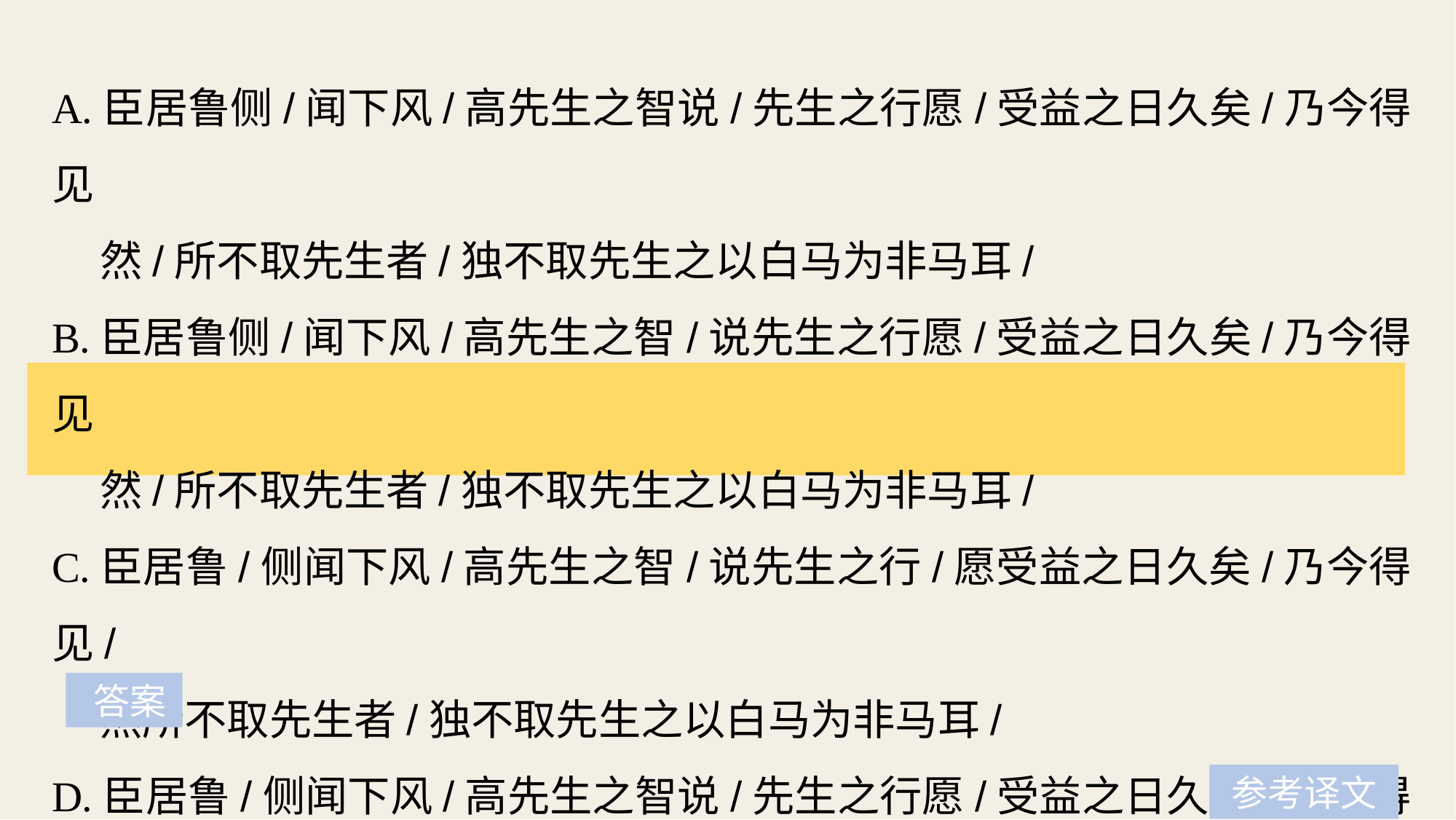

A.臣居鲁侧/闻下风/高先生之智说/先生之行愿/受益之日久矣/乃今得见
    然/所不取先生者/独不取先生之以白马为非马耳/
B.臣居鲁侧/闻下风/高先生之智/说先生之行愿/受益之日久矣/乃今得见
    然/所不取先生者/独不取先生之以白马为非马耳/
C.臣居鲁/侧闻下风/高先生之智/说先生之行/愿受益之日久矣/乃今得见/
    然所不取先生者/独不取先生之以白马为非马耳/
D.臣居鲁/侧闻下风/高先生之智说/先生之行愿/受益之日久矣/乃今得见/
    然所不取先生者/独不取先生之以白马为非马耳/

 答案
参考译文